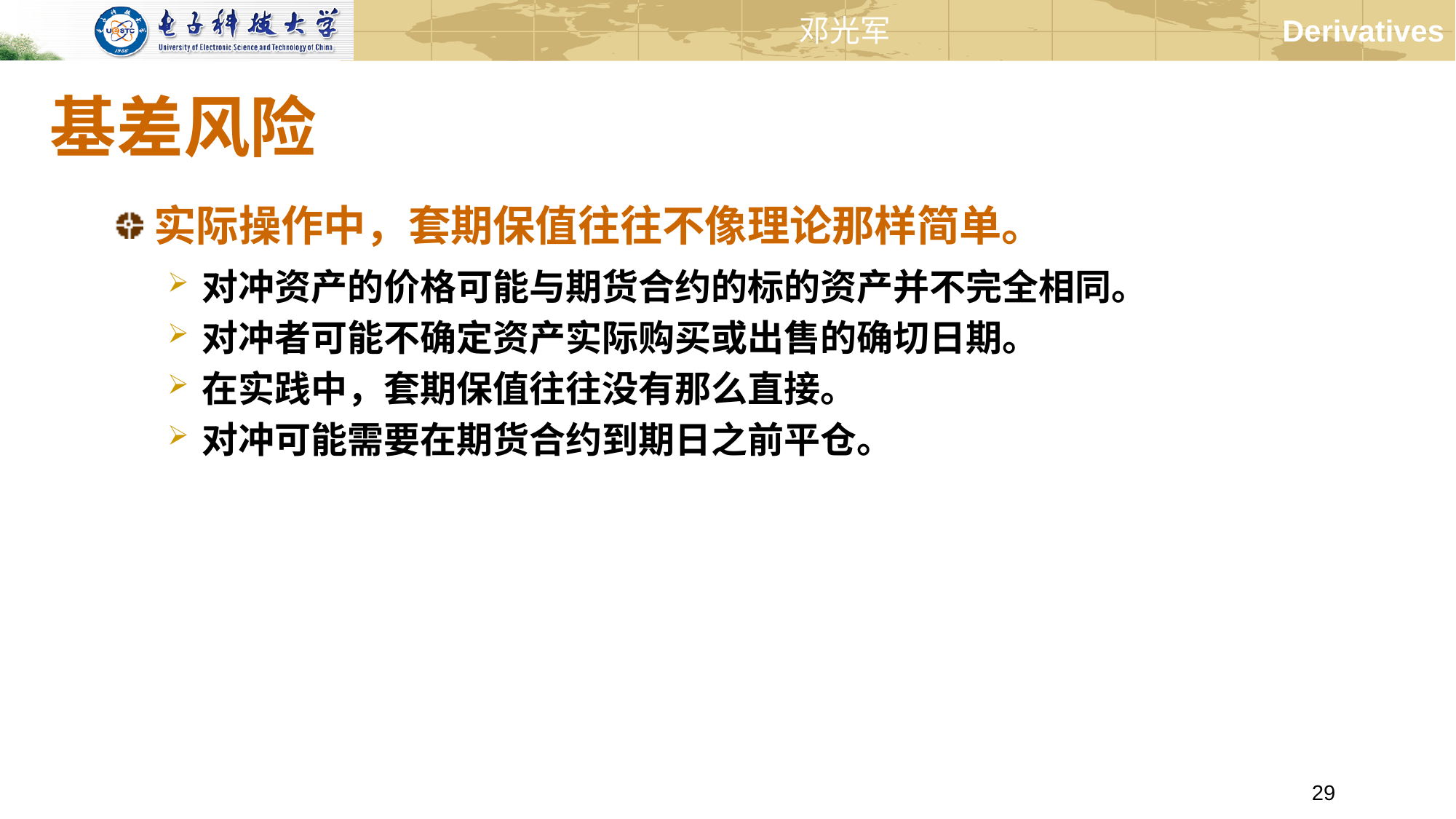

# 基差风险
实际操作中，套期保值往往不像理论那样简单。
对冲资产的价格可能与期货合约的标的资产并不完全相同。
对冲者可能不确定资产实际购买或出售的确切日期。
在实践中，套期保值往往没有那么直接。
对冲可能需要在期货合约到期日之前平仓。